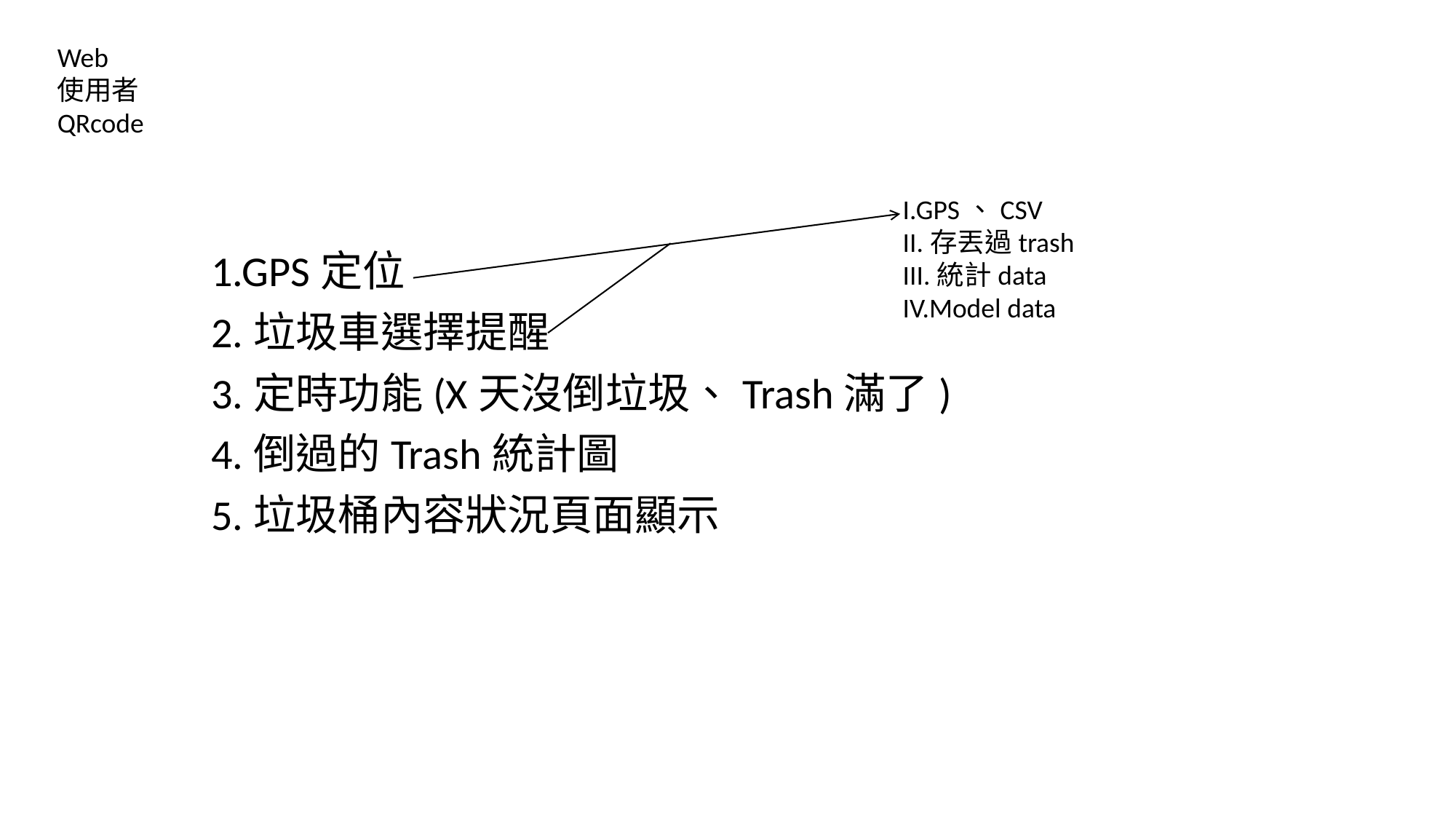

Web
使用者
QRcode
I.GPS、CSV
II.存丟過trash
III.統計data
IV.Model data
1.GPS定位
2.垃圾車選擇提醒
3.定時功能(X天沒倒垃圾、Trash滿了)
4.倒過的Trash統計圖
5.垃圾桶內容狀況頁面顯示